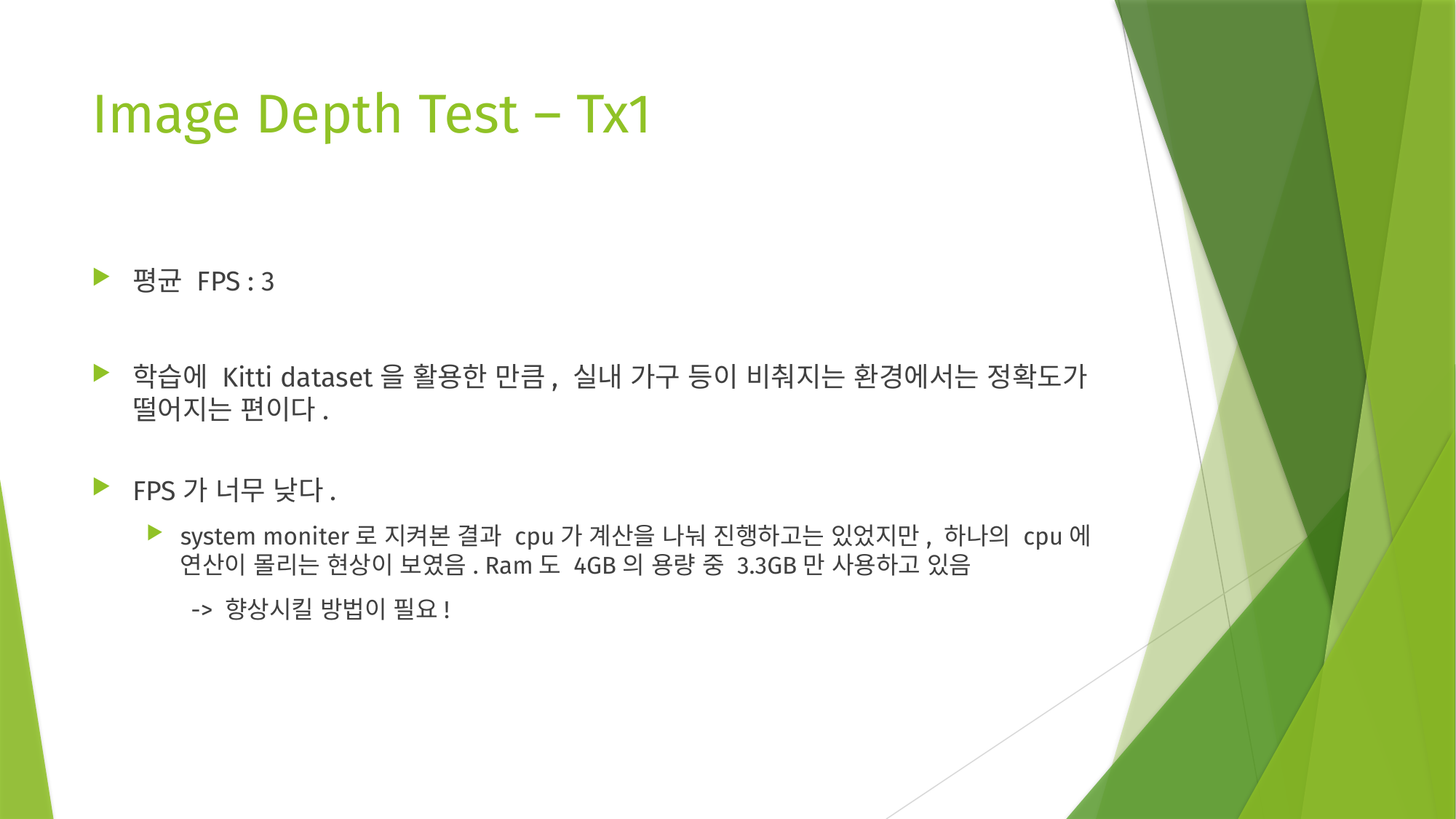

# Image Depth Test – Tx1
평균 FPS : 3

학습에 Kitti dataset을 활용한 만큼, 실내 가구 등이 비춰지는 환경에서는 정확도가 떨어지는 편이다.
FPS가 너무 낮다.
system moniter로 지켜본 결과 cpu가 계산을 나눠 진행하고는 있었지만, 하나의 cpu에 연산이 몰리는 현상이 보였음. Ram도 4GB의 용량 중 3.3GB만 사용하고 있음
       -> 향상시킬 방법이 필요!